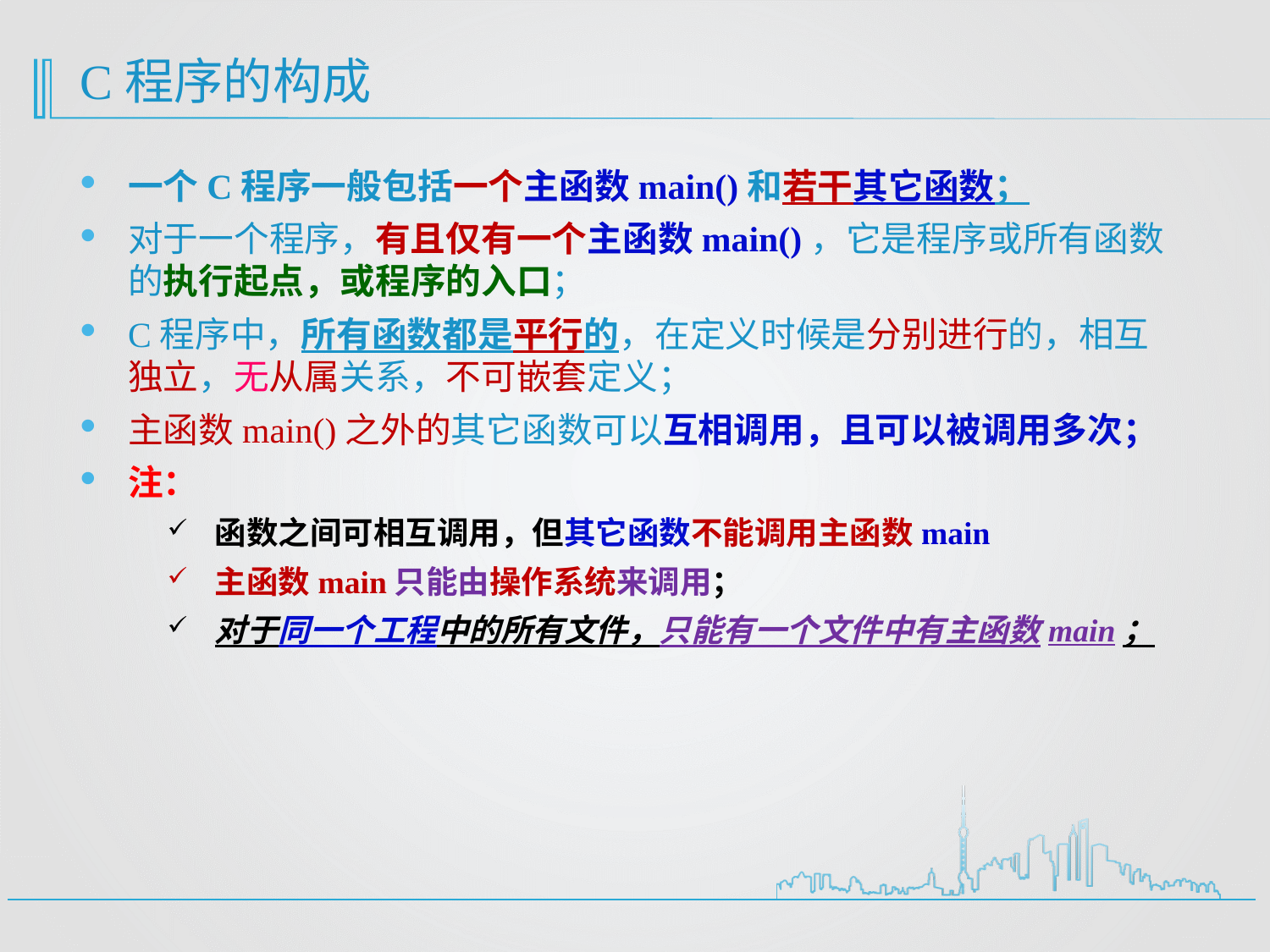

# C程序的构成
一个C程序一般包括一个主函数main()和若干其它函数；
对于一个程序，有且仅有一个主函数main()，它是程序或所有函数的执行起点，或程序的入口；
C程序中，所有函数都是平行的，在定义时候是分别进行的，相互独立，无从属关系，不可嵌套定义；
主函数main()之外的其它函数可以互相调用，且可以被调用多次；
注：
函数之间可相互调用，但其它函数不能调用主函数main
主函数main只能由操作系统来调用；
对于同一个工程中的所有文件，只能有一个文件中有主函数main；